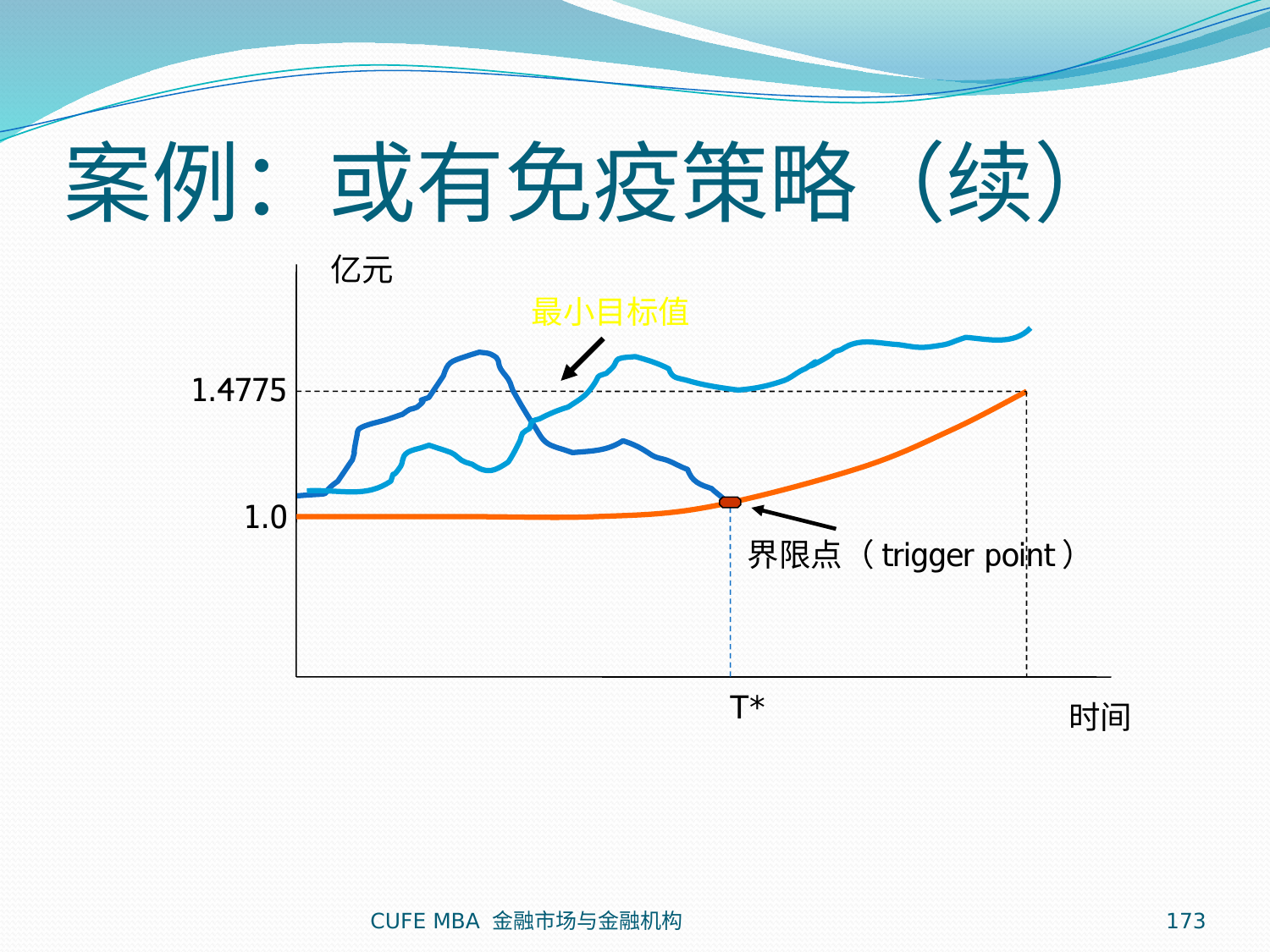

# 案例：或有免疫策略（续）
亿元

最小目标值

1.4775

1.0

界限点（trigger point）

T*
时间
CUFE MBA 金融市场与金融机构
173